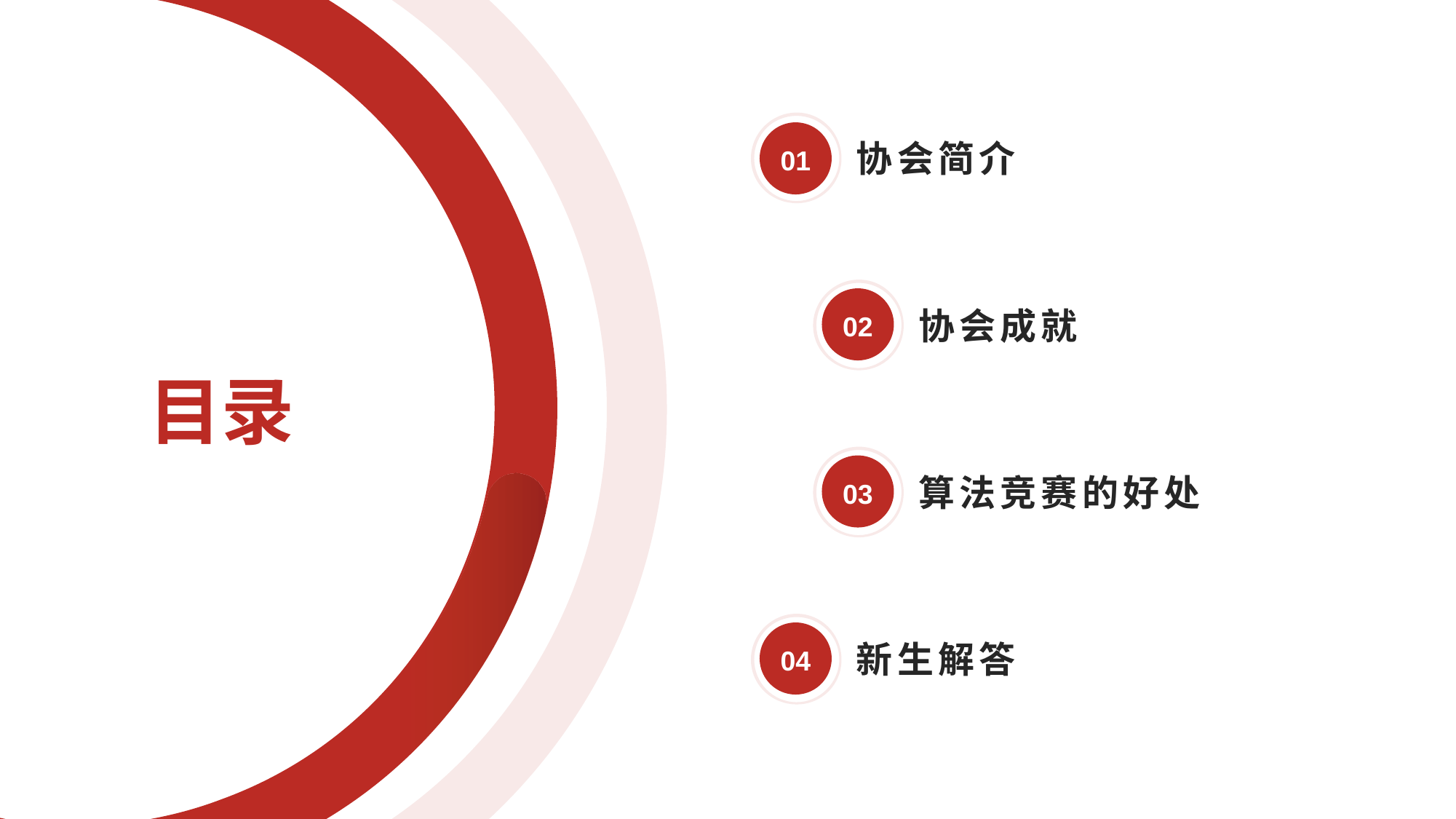

01
协会简介

02
协会成就
# 目录

03
算法竞赛的好处

04
新生解答